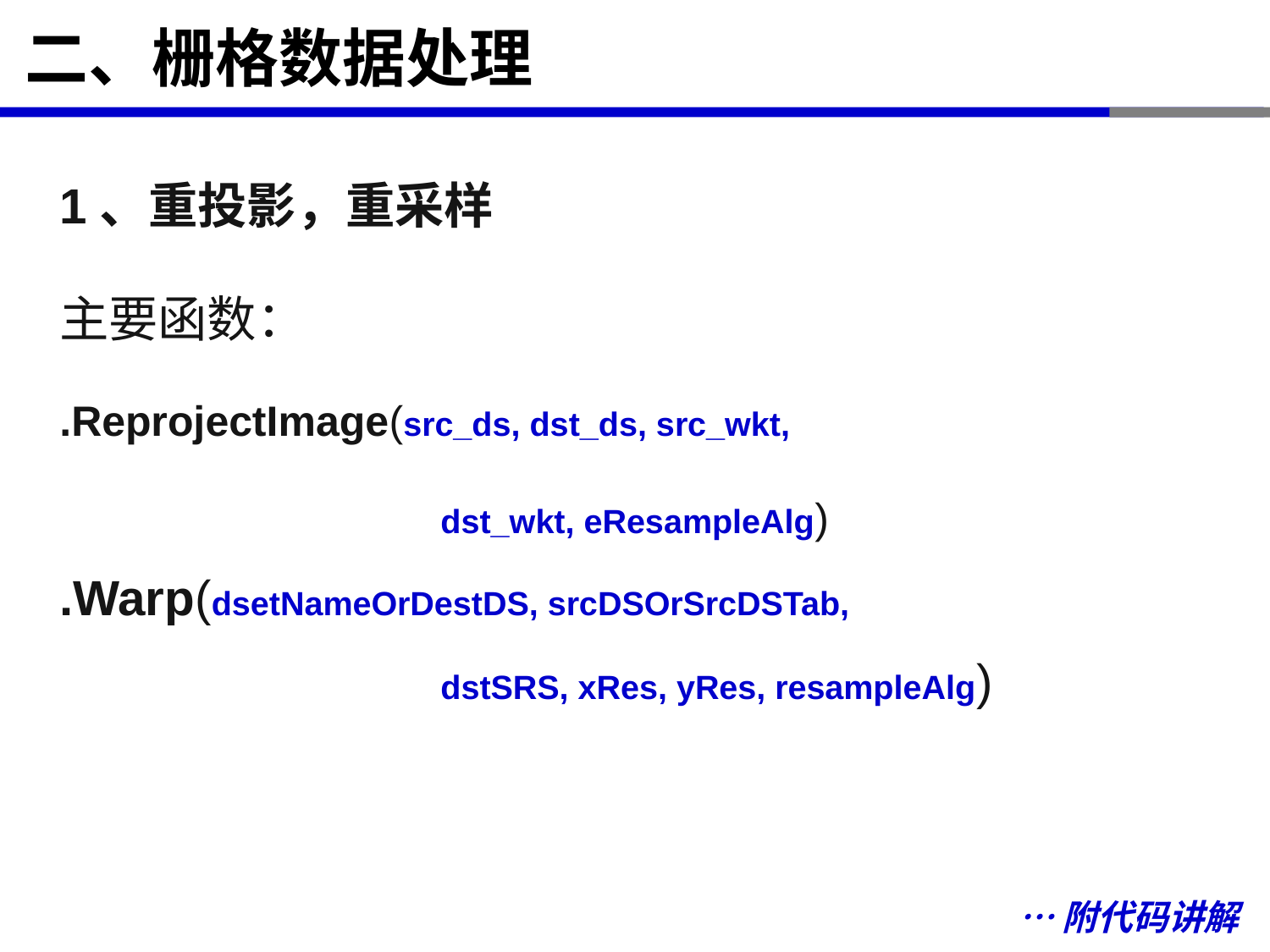

# 二、栅格数据处理
1、重投影，重采样
主要函数：
.ReprojectImage(src_ds, dst_ds, src_wkt,
			dst_wkt, eResampleAlg)
.Warp(dsetNameOrDestDS, srcDSOrSrcDSTab,
	   		dstSRS, xRes, yRes, resampleAlg)
…附代码讲解